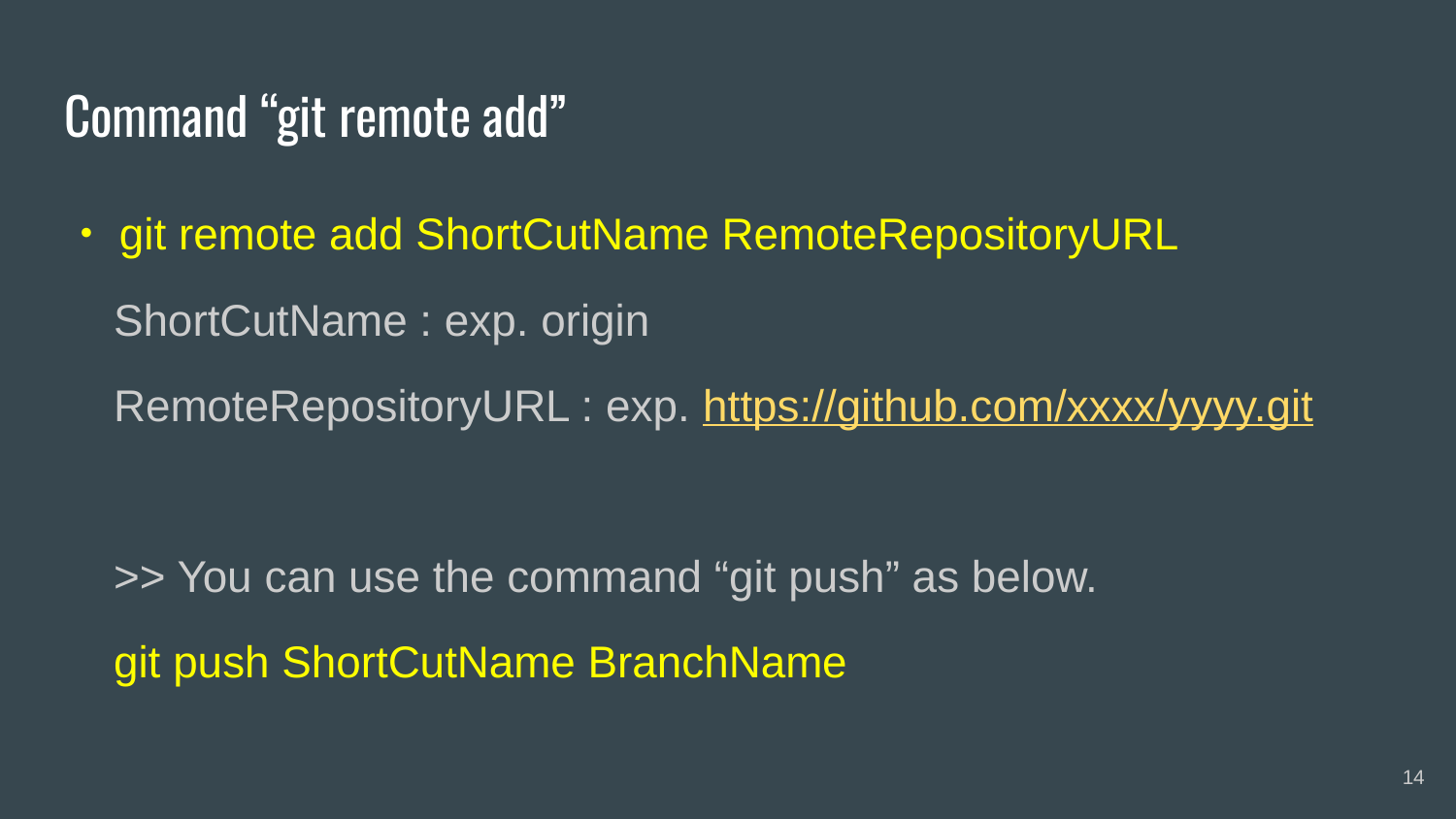

# Command “git remote add”
・git remote add ShortCutName RemoteRepositoryURL
    ShortCutName : exp. origin
    RemoteRepositoryURL : exp. https://github.com/xxxx/yyyy.git

    >> You can use the command “git push” as below.
    git push ShortCutName BranchName
14